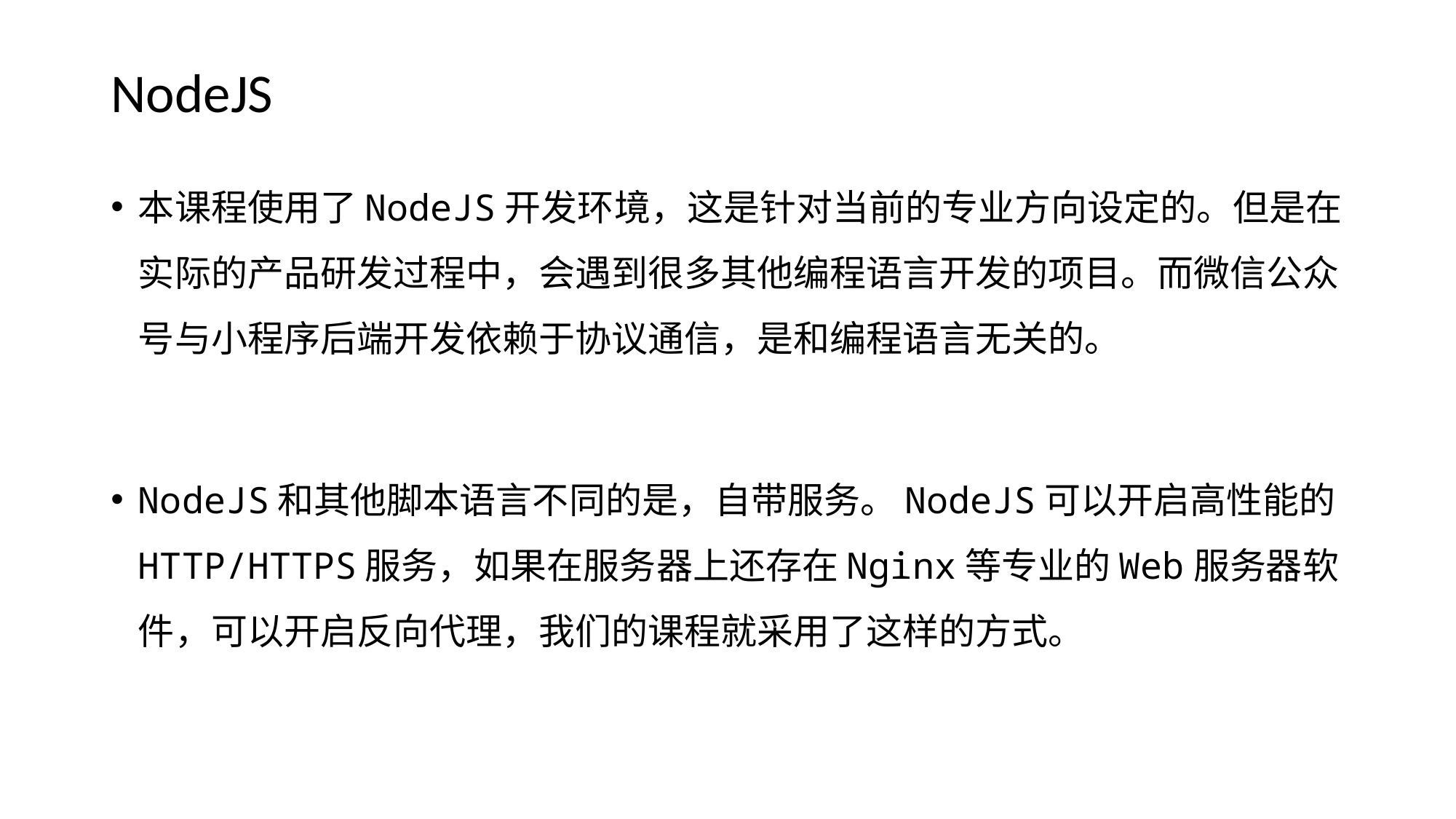

# NodeJS
本课程使用了NodeJS开发环境，这是针对当前的专业方向设定的。但是在实际的产品研发过程中，会遇到很多其他编程语言开发的项目。而微信公众号与小程序后端开发依赖于协议通信，是和编程语言无关的。

NodeJS和其他脚本语言不同的是，自带服务。NodeJS可以开启高性能的HTTP/HTTPS服务，如果在服务器上还存在Nginx等专业的Web服务器软件，可以开启反向代理，我们的课程就采用了这样的方式。